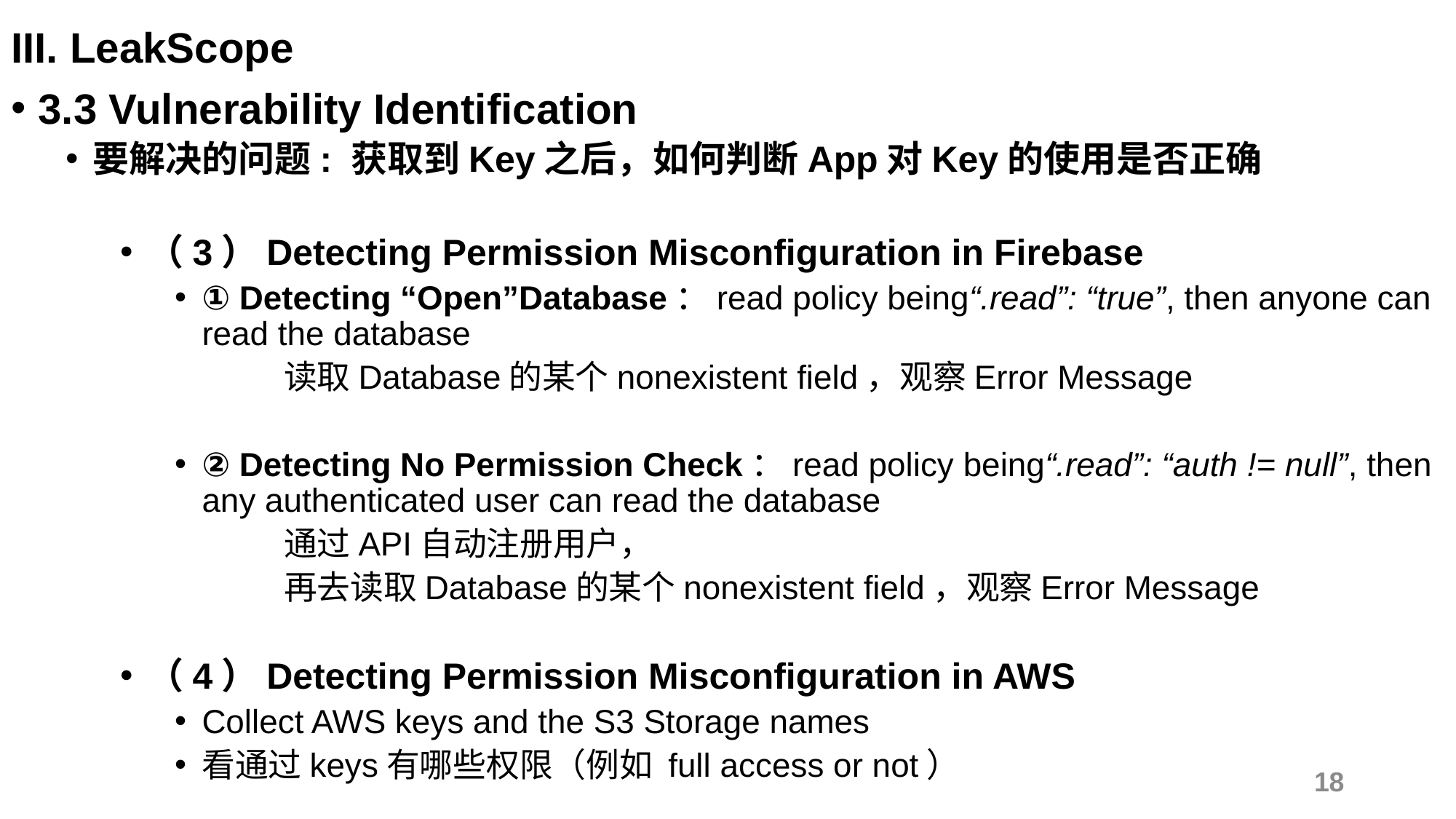

III. LeakScope
3.3 Vulnerability Identification
要解决的问题: 获取到Key之后，如何判断App对Key的使用是否正确

（3）Detecting Permission Misconfiguration in Firebase
① Detecting “Open”Database：read policy being“.read”: “true”, then anyone can read the database
	读取Database的某个nonexistent field，观察Error Message

② Detecting No Permission Check：read policy being“.read”: “auth != null”, then any authenticated user can read the database
	通过API自动注册用户，
	再去读取Database的某个nonexistent field，观察Error Message

（4）Detecting Permission Misconfiguration in AWS
Collect AWS keys and the S3 Storage names
看通过keys有哪些权限（例如 full access or not）
18